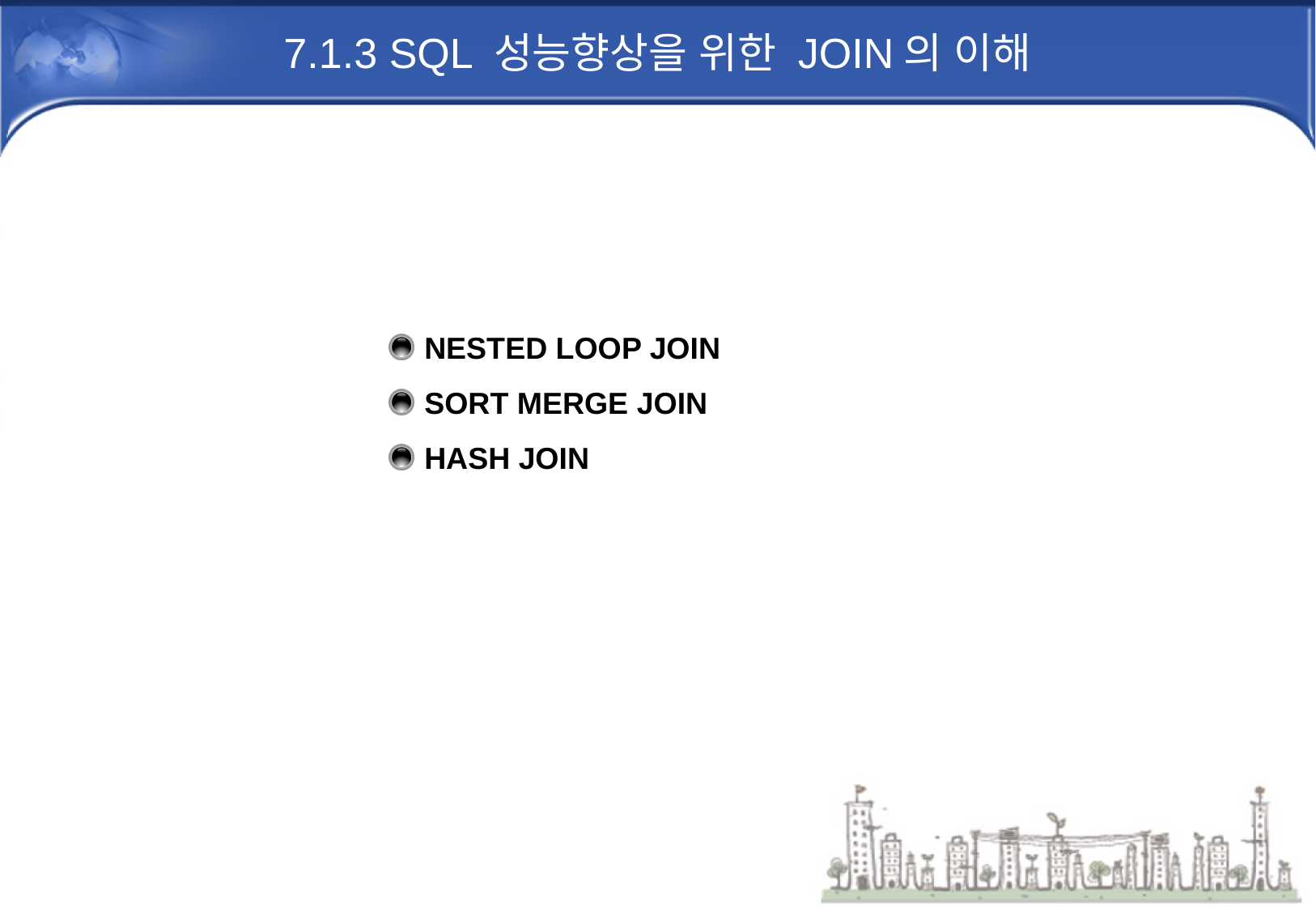

# 7.1.3 SQL 성능향상을 위한 JOIN의 이해
NESTED LOOP JOIN
SORT MERGE JOIN
HASH JOIN